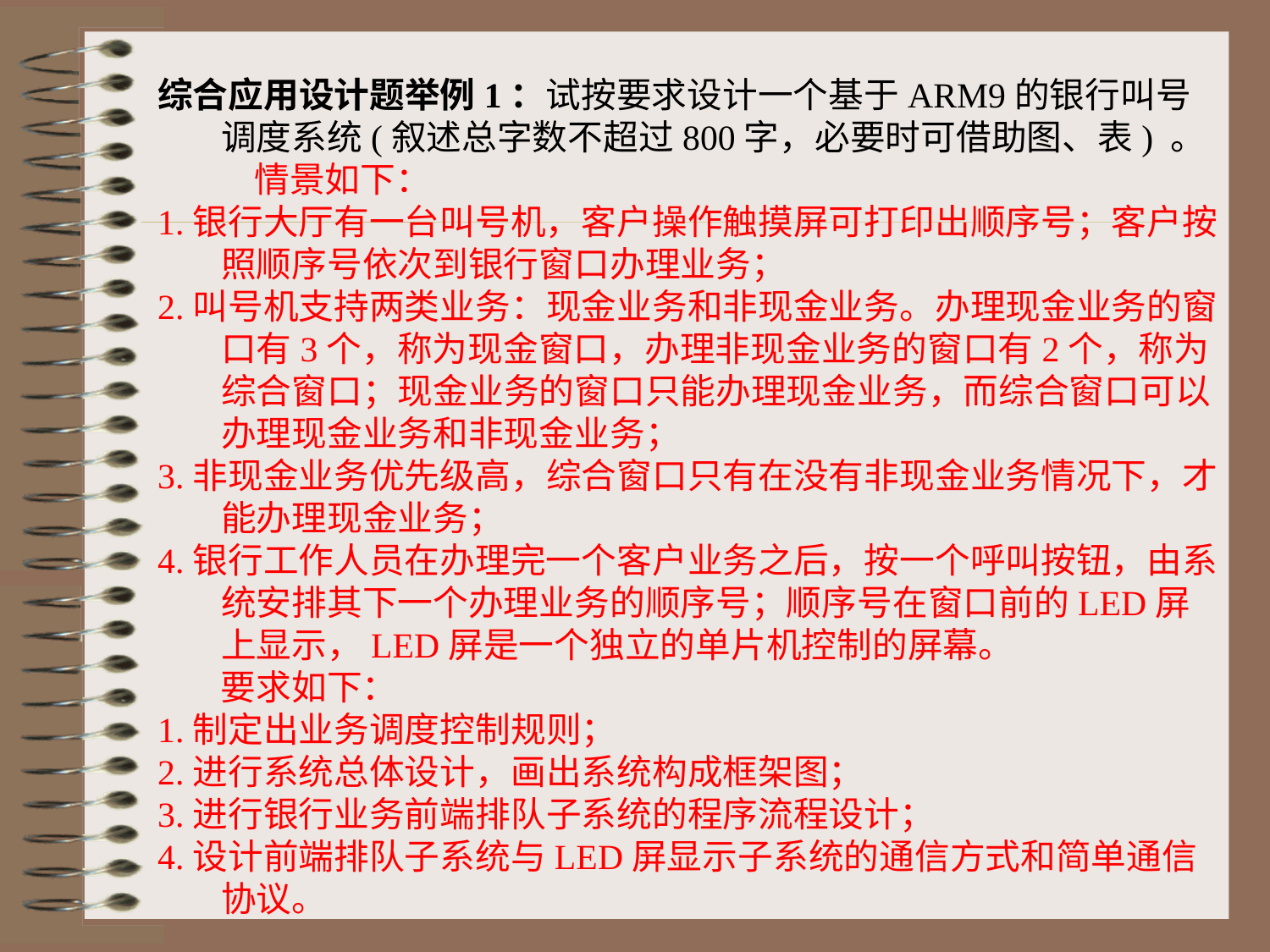

综合应用设计题举例1：试按要求设计一个基于ARM9的银行叫号调度系统(叙述总字数不超过800字，必要时可借助图、表) 。
           情景如下：
1.银行大厅有一台叫号机，客户操作触摸屏可打印出顺序号；客户按照顺序号依次到银行窗口办理业务；
2.叫号机支持两类业务：现金业务和非现金业务。办理现金业务的窗口有3个，称为现金窗口，办理非现金业务的窗口有2个，称为综合窗口；现金业务的窗口只能办理现金业务，而综合窗口可以办理现金业务和非现金业务；
3.非现金业务优先级高，综合窗口只有在没有非现金业务情况下，才能办理现金业务；
4.银行工作人员在办理完一个客户业务之后，按一个呼叫按钮，由系统安排其下一个办理业务的顺序号；顺序号在窗口前的LED屏上显示，LED屏是一个独立的单片机控制的屏幕。
       要求如下：
1.制定出业务调度控制规则；
2.进行系统总体设计，画出系统构成框架图；
3.进行银行业务前端排队子系统的程序流程设计；
4.设计前端排队子系统与LED屏显示子系统的通信方式和简单通信协议。